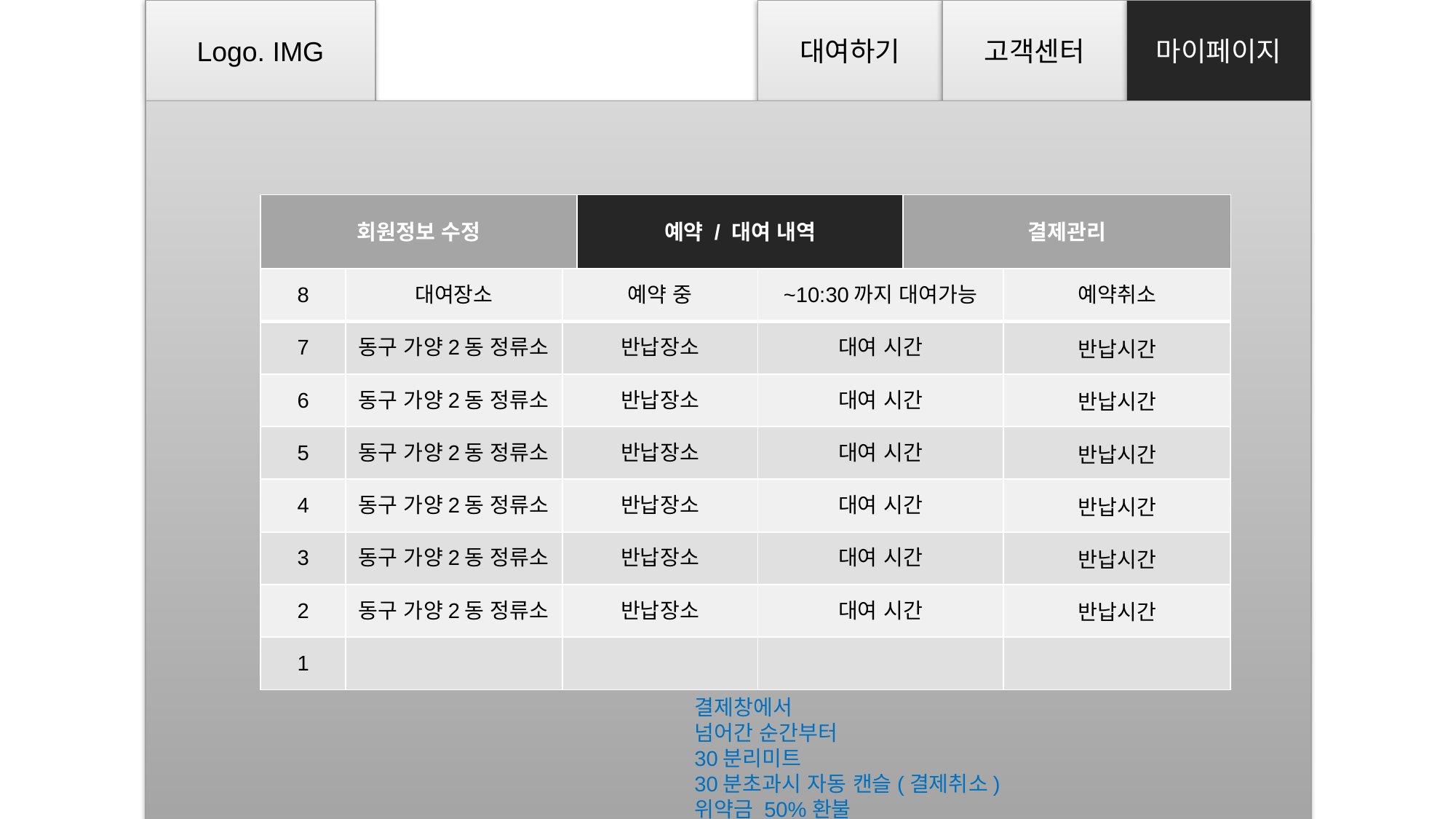

대여하기
마이페이지
Logo. IMG
고객센터

| 회원정보 수정 | 예약 / 대여 내역 | 결제관리 |
| --- | --- | --- |
| 8 | 대여장소 | 예약 중 | ~10:30까지 대여가능 | 예약취소 |
| --- | --- | --- | --- | --- |
| 7 | 동구 가양2동 정류소 | 반납장소 | 대여 시간 | 반납시간 |
| 6 | 동구 가양2동 정류소 | 반납장소 | 대여 시간 | 반납시간 |
| 5 | 동구 가양2동 정류소 | 반납장소 | 대여 시간 | 반납시간 |
| 4 | 동구 가양2동 정류소 | 반납장소 | 대여 시간 | 반납시간 |
| 3 | 동구 가양2동 정류소 | 반납장소 | 대여 시간 | 반납시간 |
| 2 | 동구 가양2동 정류소 | 반납장소 | 대여 시간 | 반납시간 |
| 1 |  |  |  |  |
결제창에서
넘어간 순간부터
30분리미트
30분초과시 자동 캔슬(결제취소)
위약금 50%환불